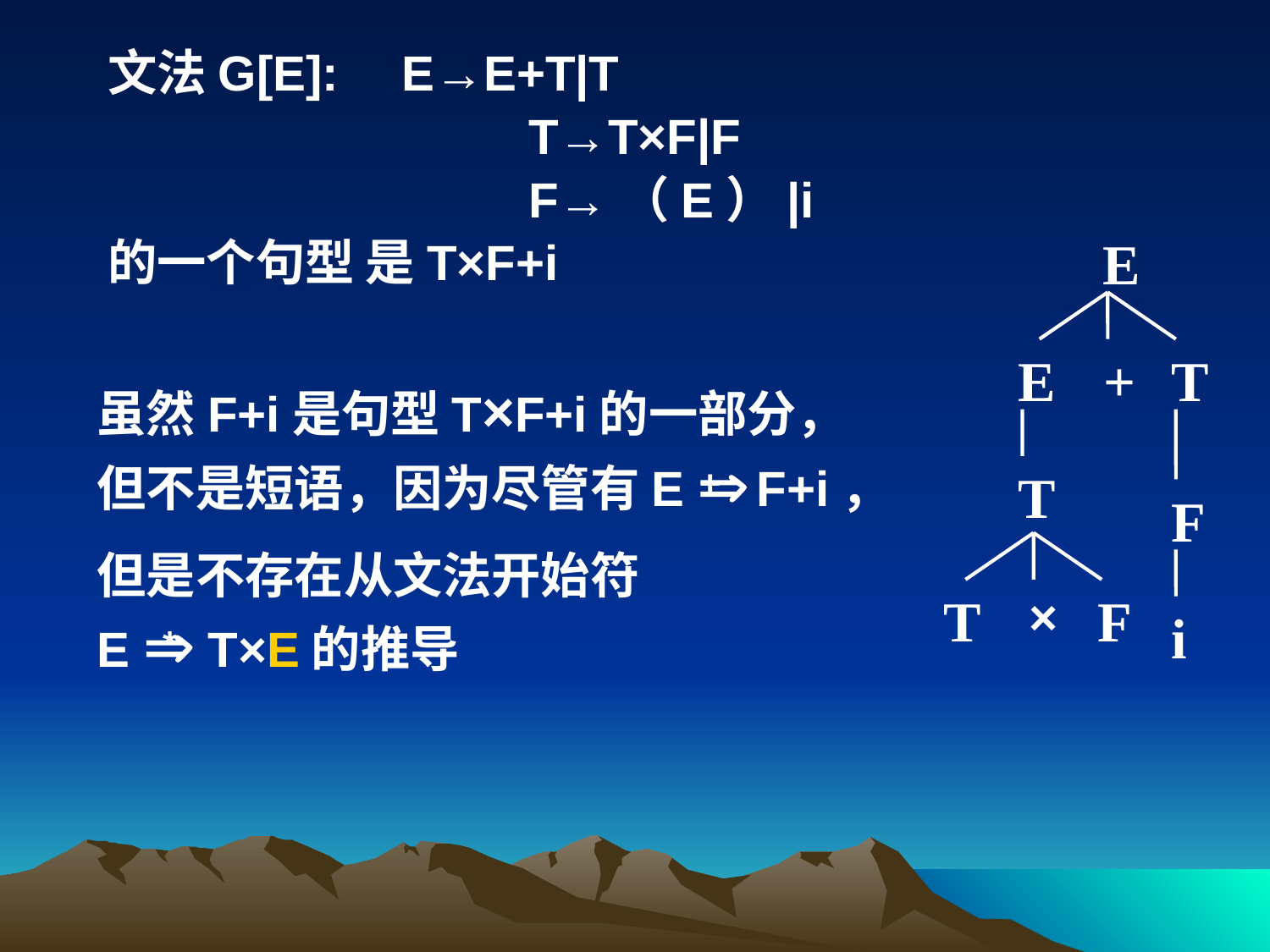

文法G[E]:	E→E+T|T
				T→T×F|F
				F→（E）|i
的一个句型 是T×F+i
E

E
+
T

T
F

T
×
F
i
虽然F+i是句型T×F+i的一部分，
但不是短语，因为尽管有E ⇒ F+i，
但是不存在从文法开始符
E ⇒ T×E的推导
+
*